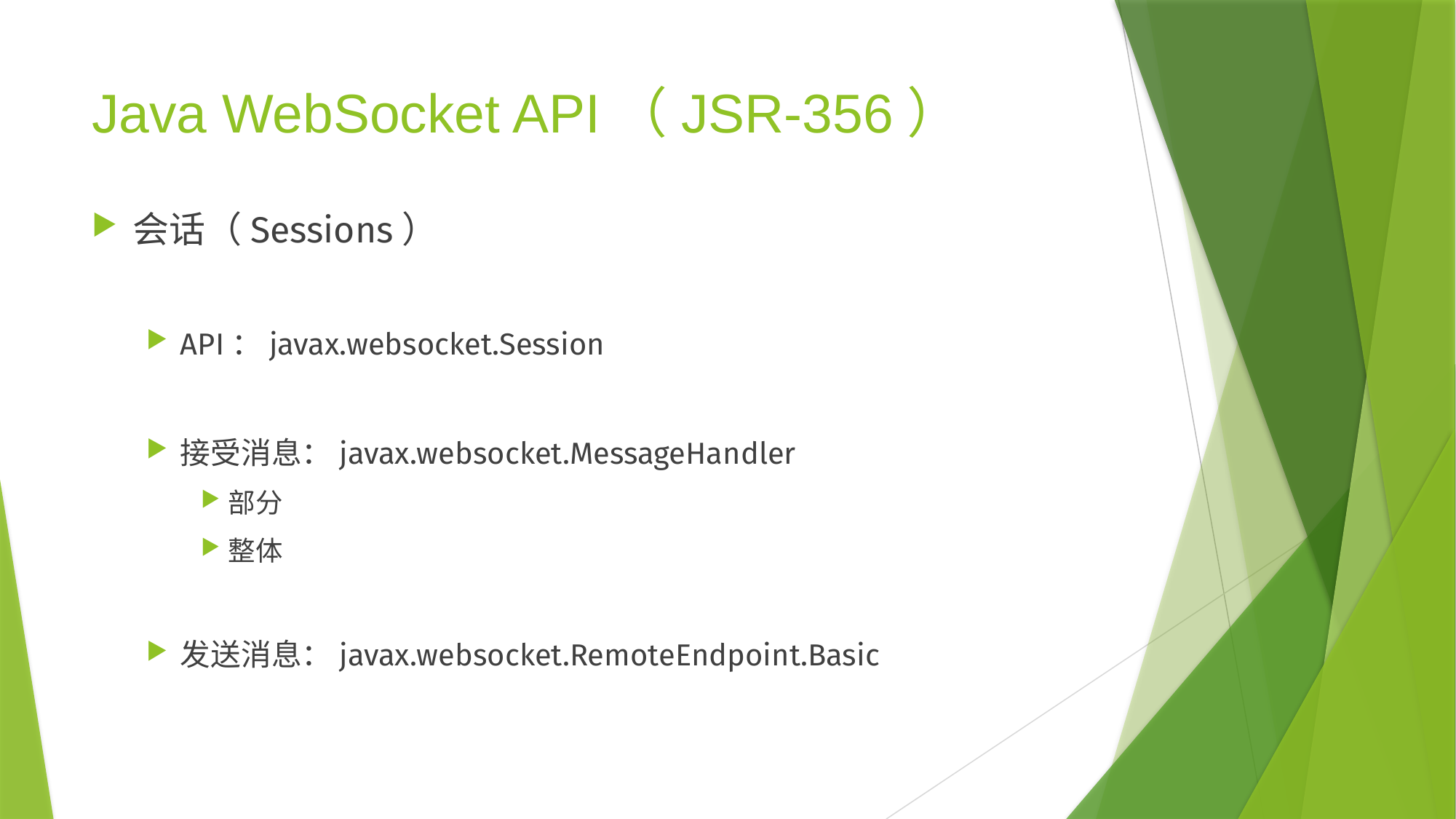

# Java WebSocket API（JSR-356）
会话（Sessions）

API：javax.websocket.Session

接受消息：javax.websocket.MessageHandler
部分
整体

发送消息：javax.websocket.RemoteEndpoint.Basic